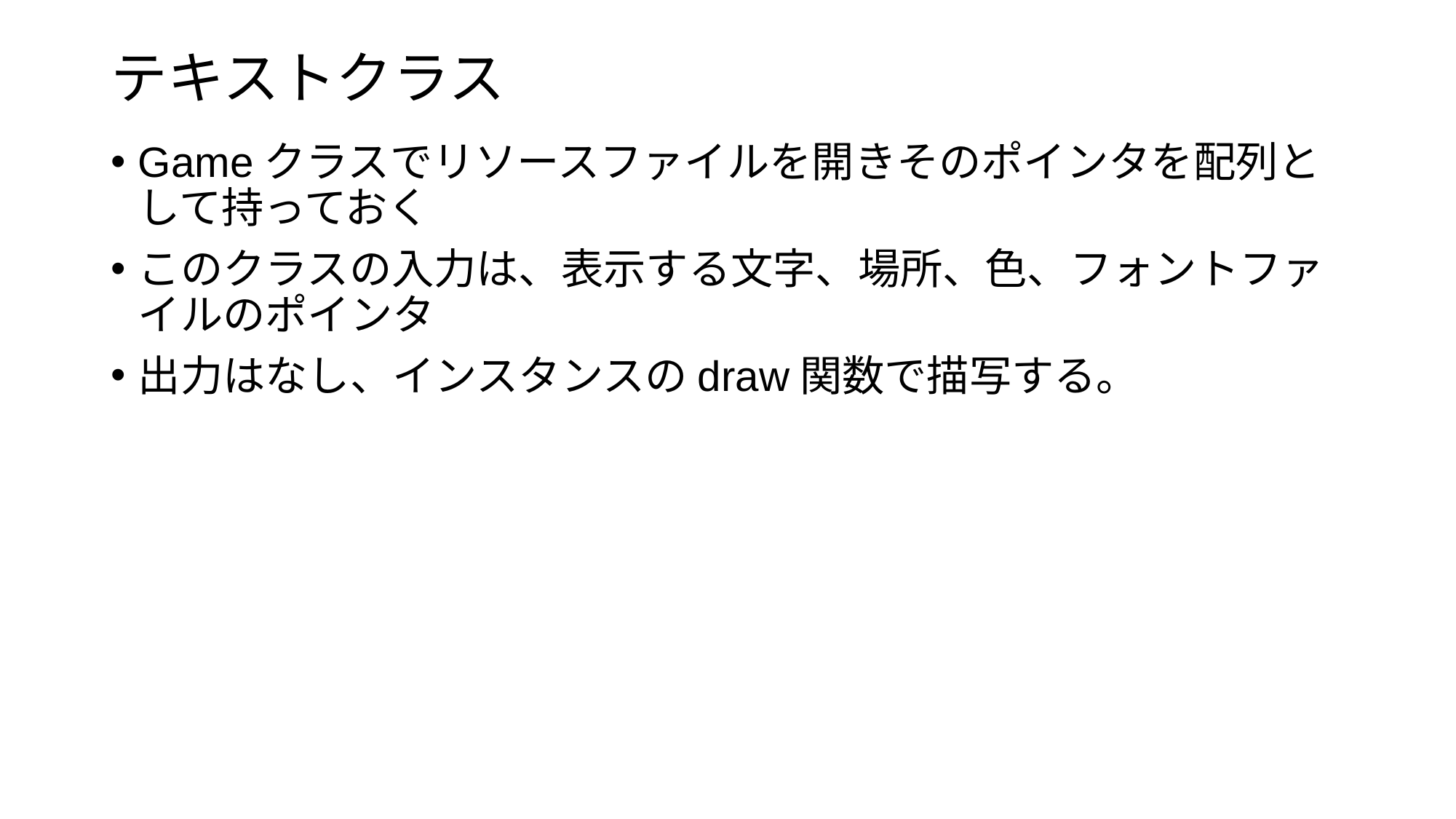

# テキストクラス
Gameクラスでリソースファイルを開きそのポインタを配列として持っておく
このクラスの入力は、表示する文字、場所、色、フォントファイルのポインタ
出力はなし、インスタンスのdraw関数で描写する。